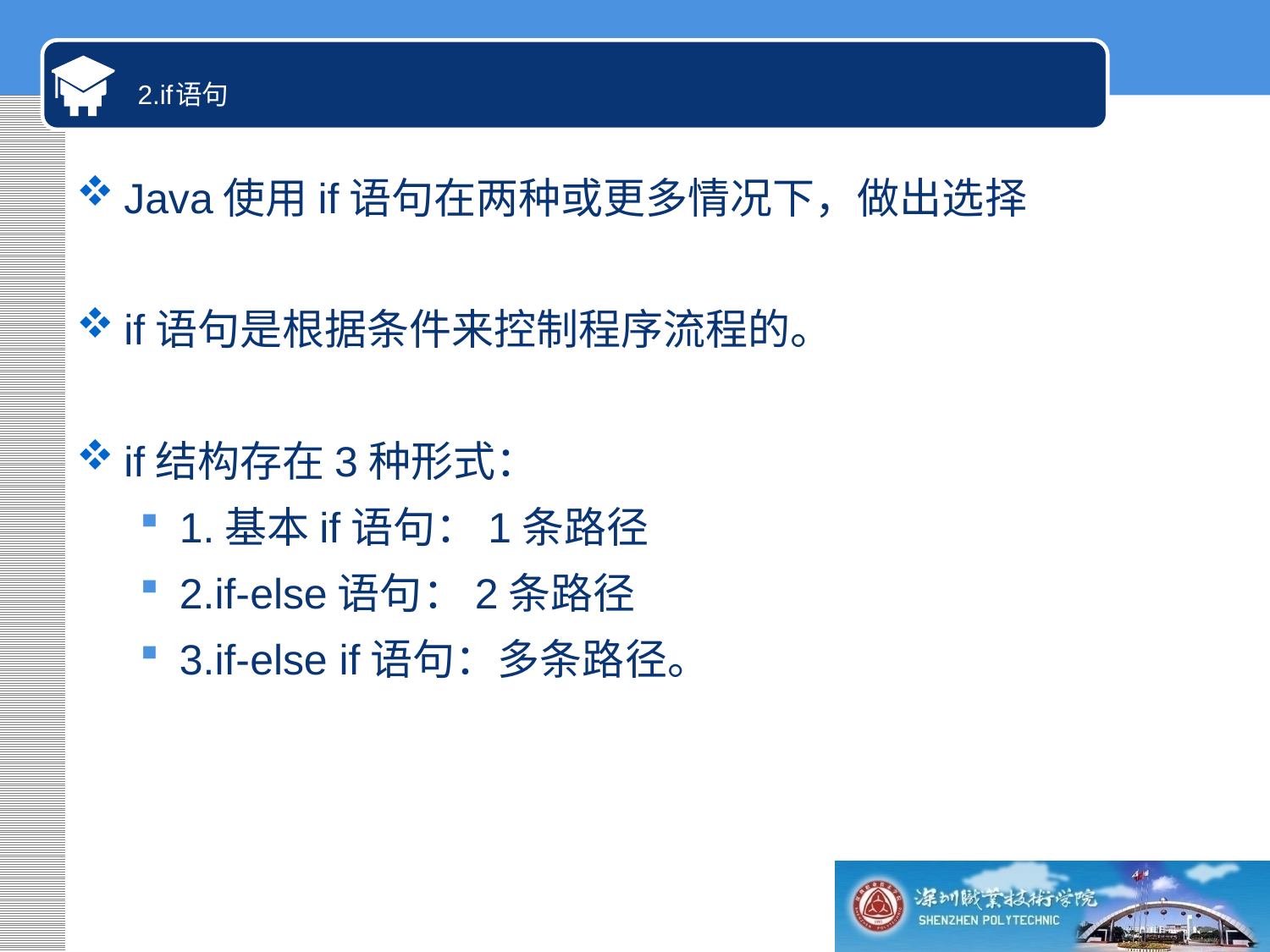

# 2.if语句
Java使用if语句在两种或更多情况下，做出选择

if语句是根据条件来控制程序流程的。

if结构存在3种形式：
1.基本if语句：1条路径
2.if-else语句：2条路径
3.if-else if语句：多条路径。